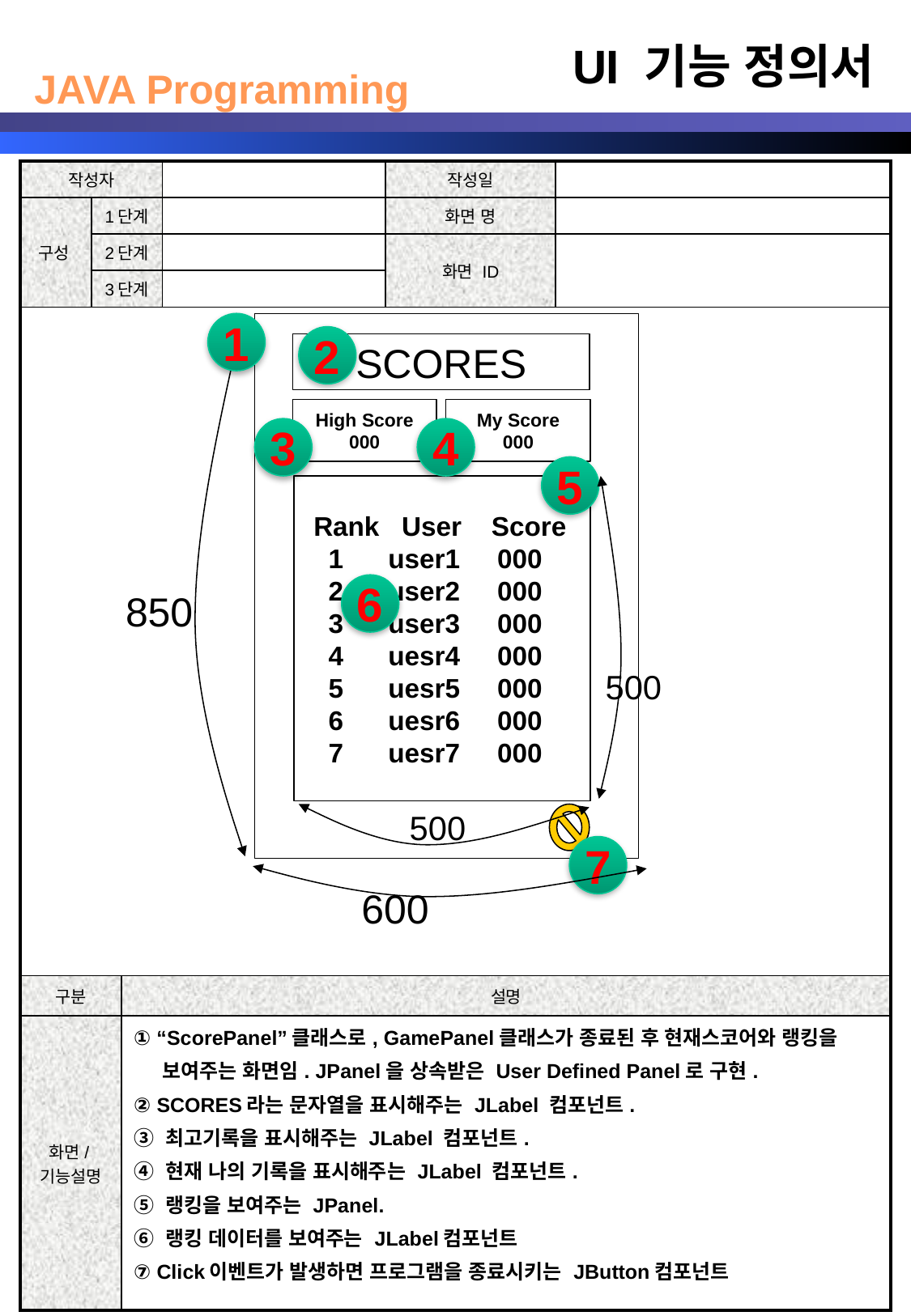

UI 기능 정의서

| 작성자 |  |  |  | 작성일 |  |
| --- | --- | --- | --- | --- | --- |
| 구성 | 1단계 |  |  | 화면 명 |  |
|  | 2단계 |  |  | 화면 ID |  |
|  | 3단계 |  |  |  |  |
|  |  |  |  |  |  |
| 구분 |  | 설명 |  |  |  |
| 화면/기능설명 |  | ① “ScorePanel”클래스로, GamePanel클래스가 종료된 후 현재스코어와 랭킹을 보여주는 화면임. JPanel을 상속받은 User Defined Panel로 구현. ② SCORES라는 문자열을 표시해주는 JLabel 컴포넌트. ③ 최고기록을 표시해주는 JLabel 컴포넌트. ④ 현재 나의 기록을 표시해주는 JLabel 컴포넌트. ⑤ 랭킹을 보여주는 JPanel. ⑥ 랭킹 데이터를 보여주는 JLabel컴포넌트 ⑦ Click이벤트가 발생하면 프로그램을 종료시키는 JButton컴포넌트 |  |  |  |
1

2
SCORES
설비마스터
High Score
000
My Score
000
3
4
5
 Rank   User    Score
   1      user1     000
   2      user2     000
   3      user3     000
   4      uesr4     000
   5      uesr5     000
   6      uesr6     000
   7      uesr7     000

6
850
500

500

7
600